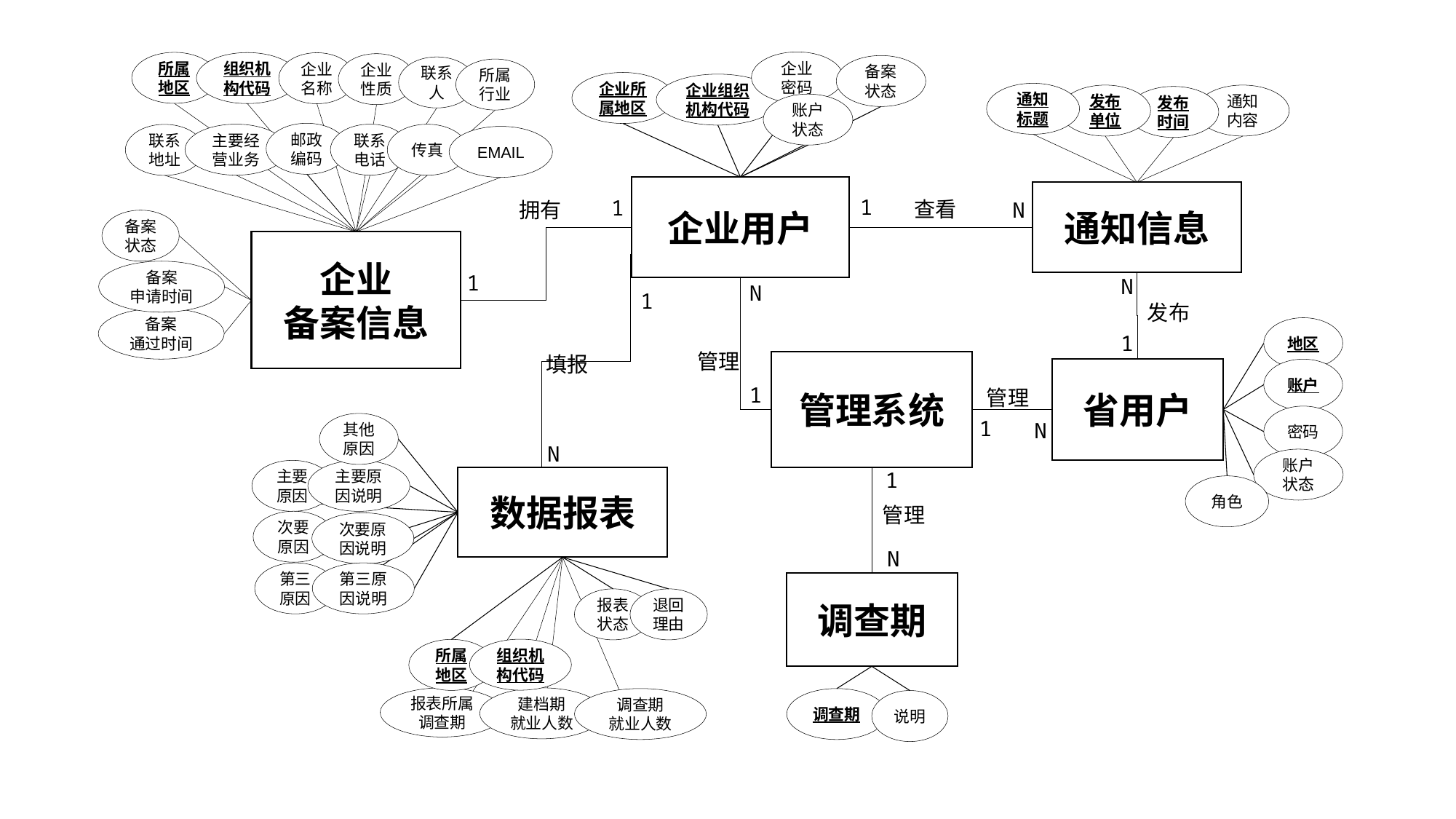

企业密码
所属地区
组织机构代码
企业名称
企业性质
备案状态
联系人
所属行业
企业所属地区
企业组织机构代码
通知标题
发布单位
通知内容
发布时间
账户状态
邮政编码
主要经营业务
联系电话
传真
联系地址
EMAIL
企业用户
通知信息
1
1
查看
拥有
N
备案状态
企业
备案信息
备案
申请时间
1
N
N
1
发布
备案
通过时间
地区
1
管理
填报
管理系统
省用户
账户
1
管理
密码
1
N
其他原因
N
账户状态
主要原因
主要原因说明
1
数据报表
角色
管理
次要原因
次要原因说明
N
第三原因
第三原因说明
调查期
报表状态
退回理由
组织机构代码
所属地区
报表所属调查期
建档期
就业人数
调查期
就业人数
调查期
说明